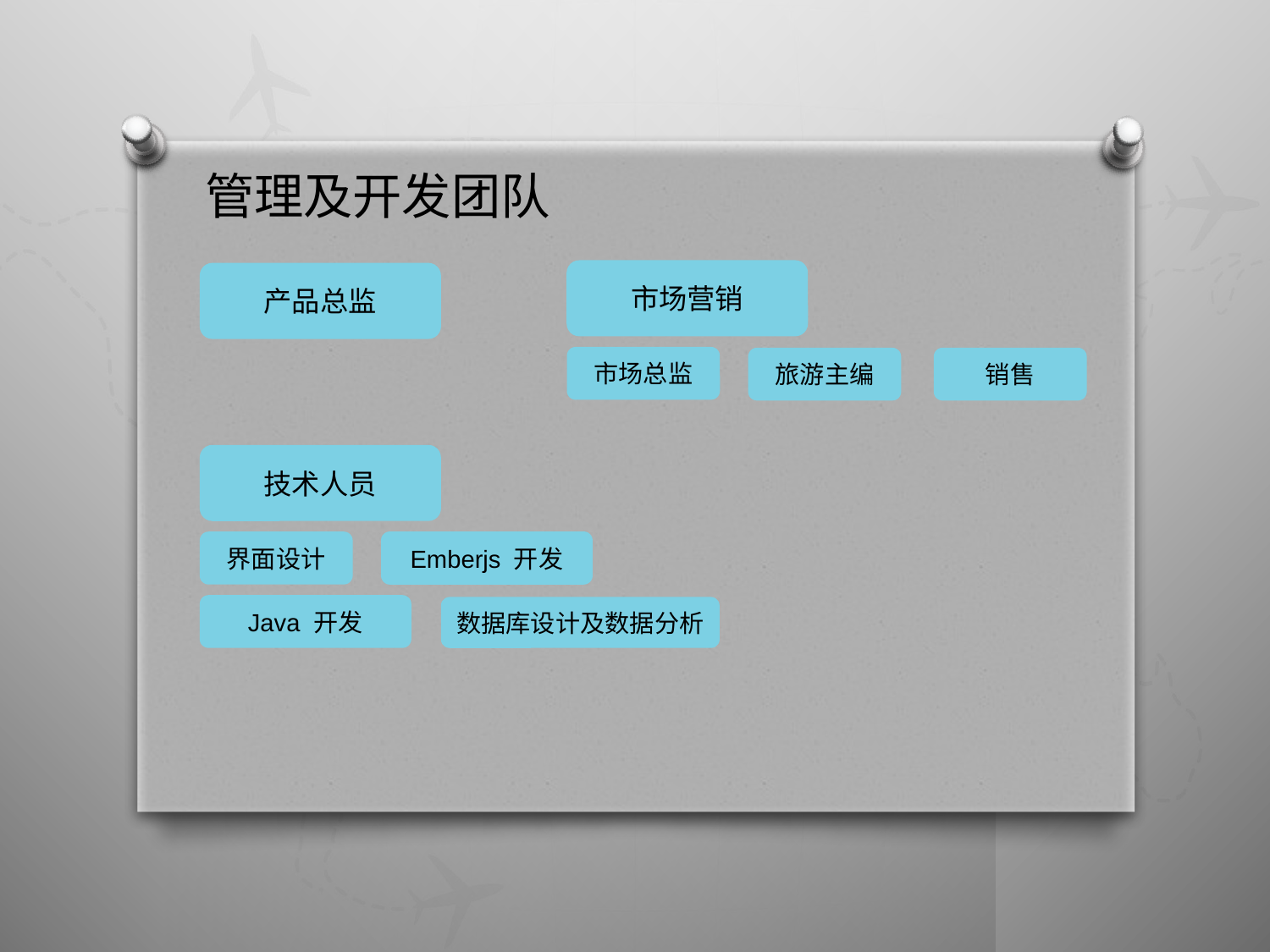

管理及开发团队
市场营销
产品总监
市场总监
旅游主编
销售
技术人员
Emberjs 开发
界面设计
Java 开发
数据库设计及数据分析